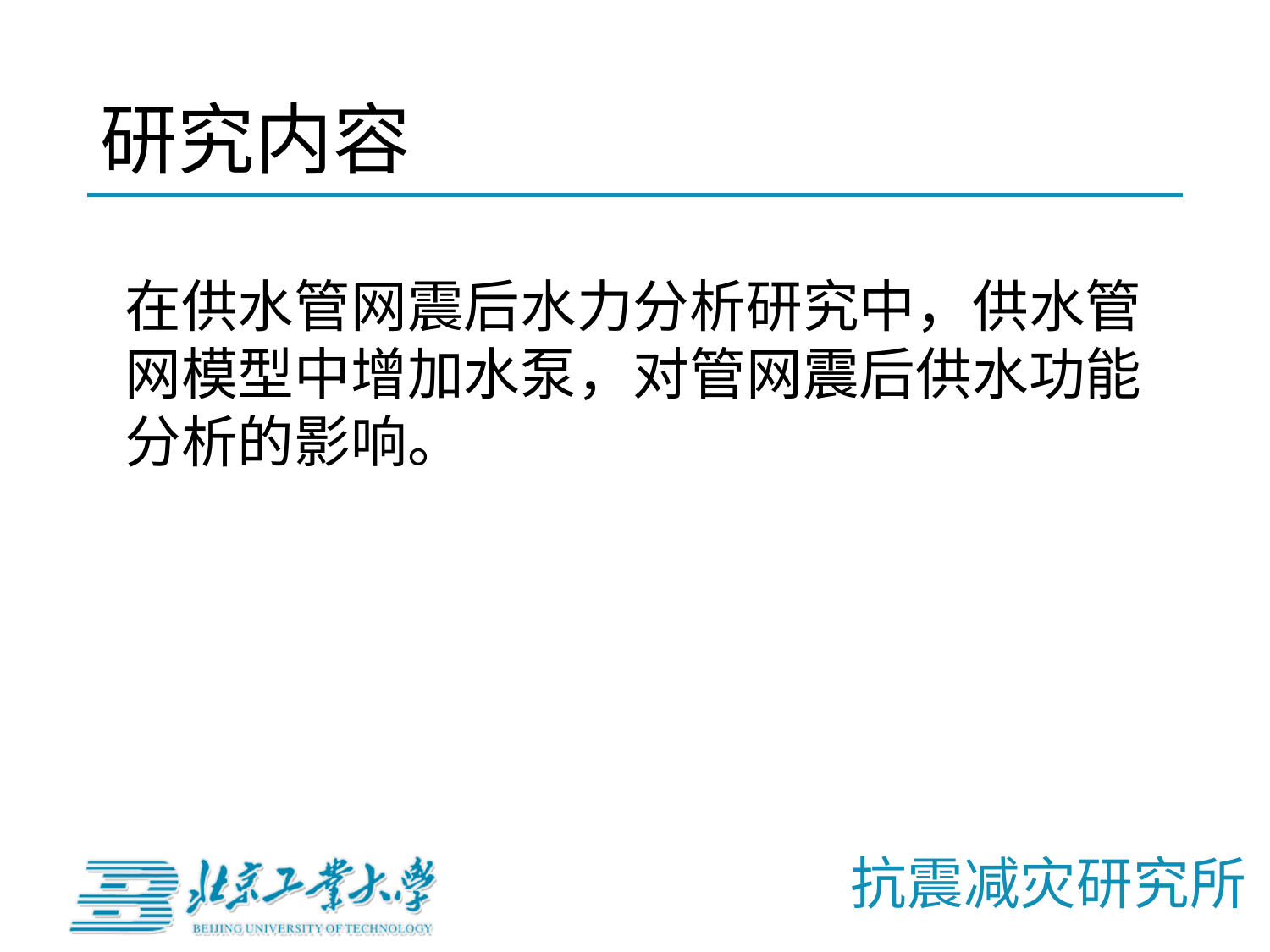

# 研究内容
在供水管网震后水力分析研究中，供水管网模型中增加水泵，对管网震后供水功能分析的影响。